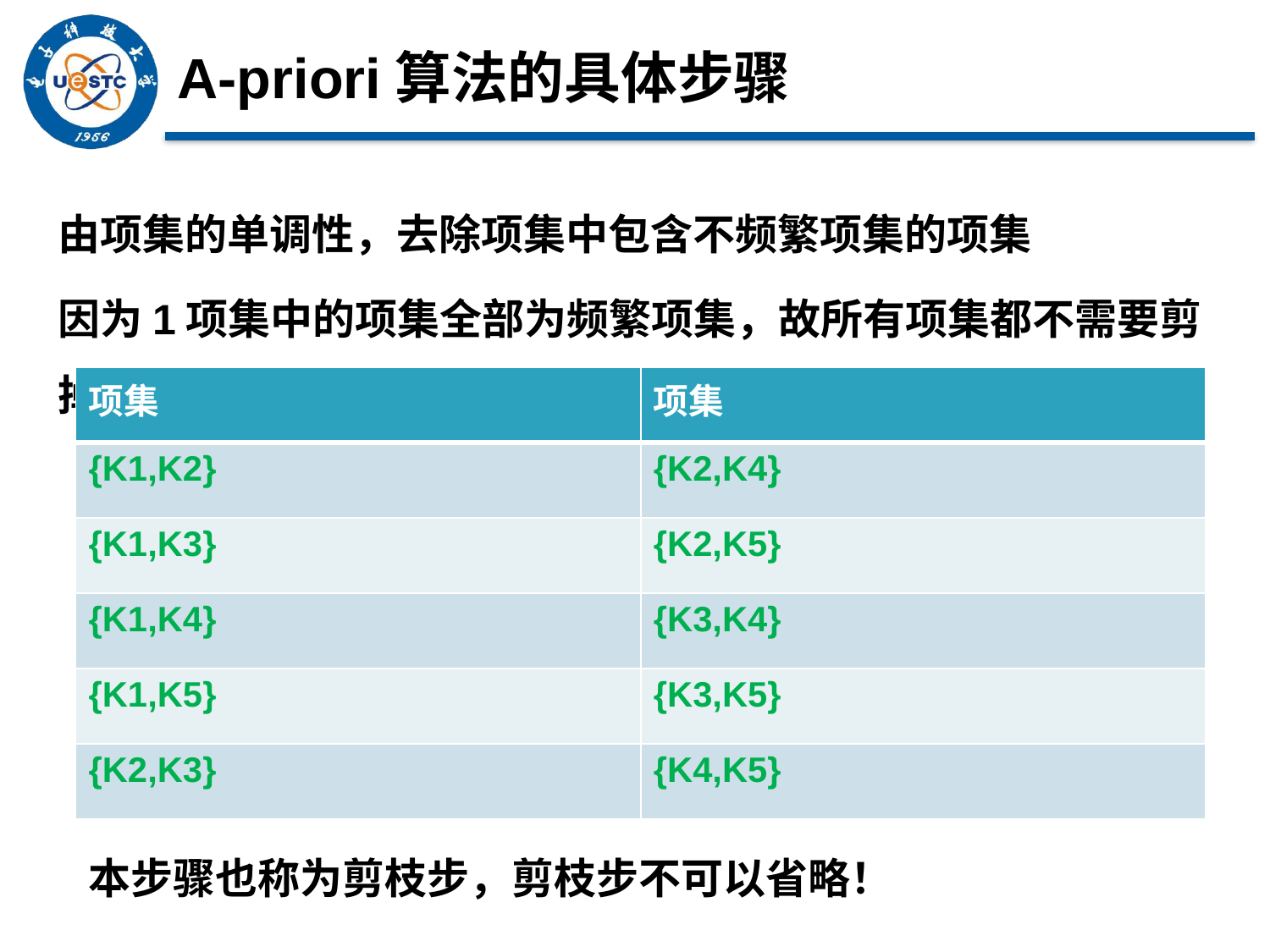

# A-priori算法的具体步骤
由项集的单调性，去除项集中包含不频繁项集的项集
因为1项集中的项集全部为频繁项集，故所有项集都不需要剪掉
| 项集 | 项集 |
| --- | --- |
| {K1,K2} | {K2,K4} |
| {K1,K3} | {K2,K5} |
| {K1,K4} | {K3,K4} |
| {K1,K5} | {K3,K5} |
| {K2,K3} | {K4,K5} |
本步骤也称为剪枝步，剪枝步不可以省略！